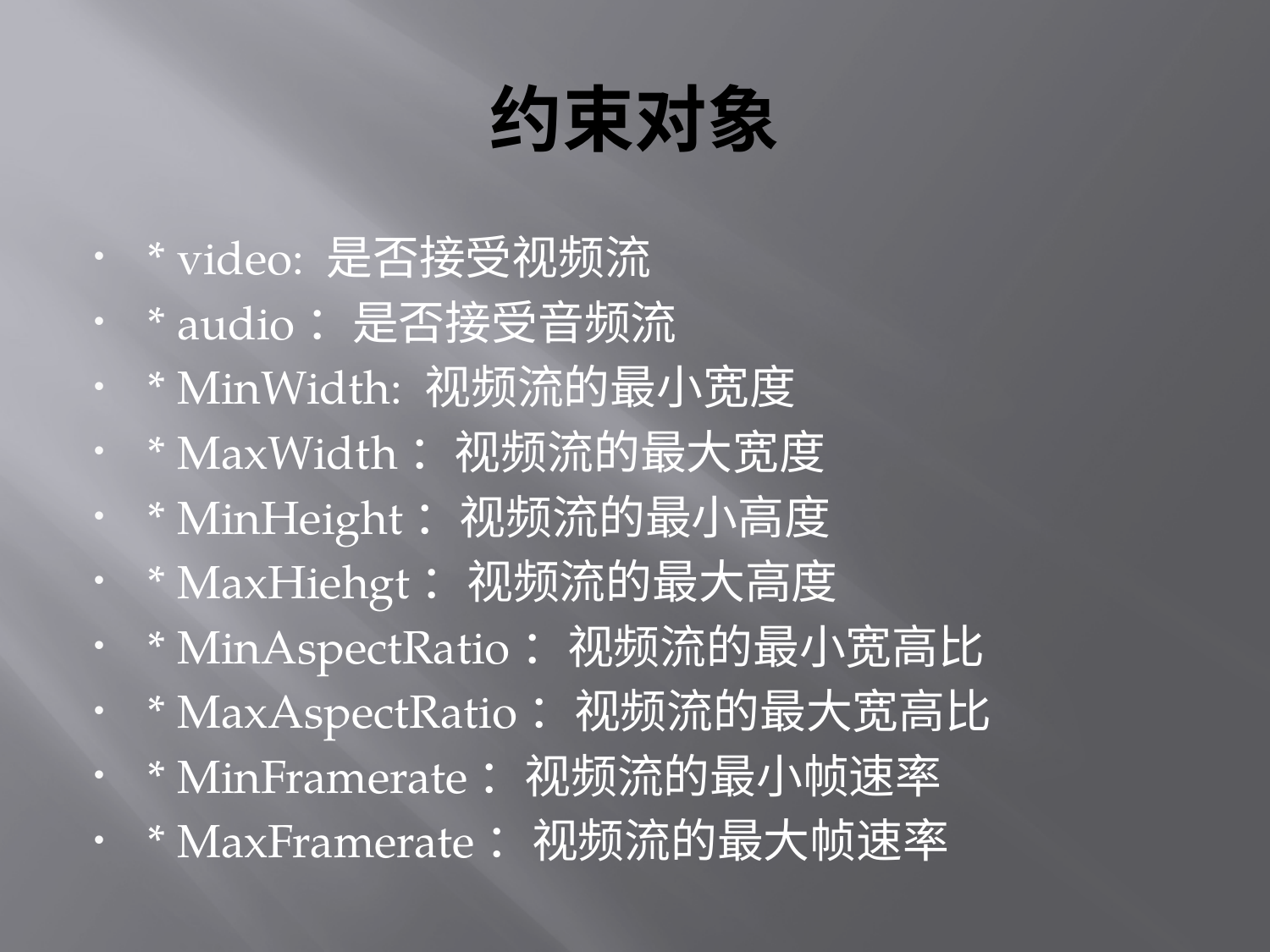

# 约束对象
* video: 是否接受视频流
* audio：是否接受音频流
* MinWidth: 视频流的最小宽度
* MaxWidth：视频流的最大宽度
* MinHeight：视频流的最小高度
* MaxHiehgt：视频流的最大高度
* MinAspectRatio：视频流的最小宽高比
* MaxAspectRatio：视频流的最大宽高比
* MinFramerate：视频流的最小帧速率
* MaxFramerate：视频流的最大帧速率